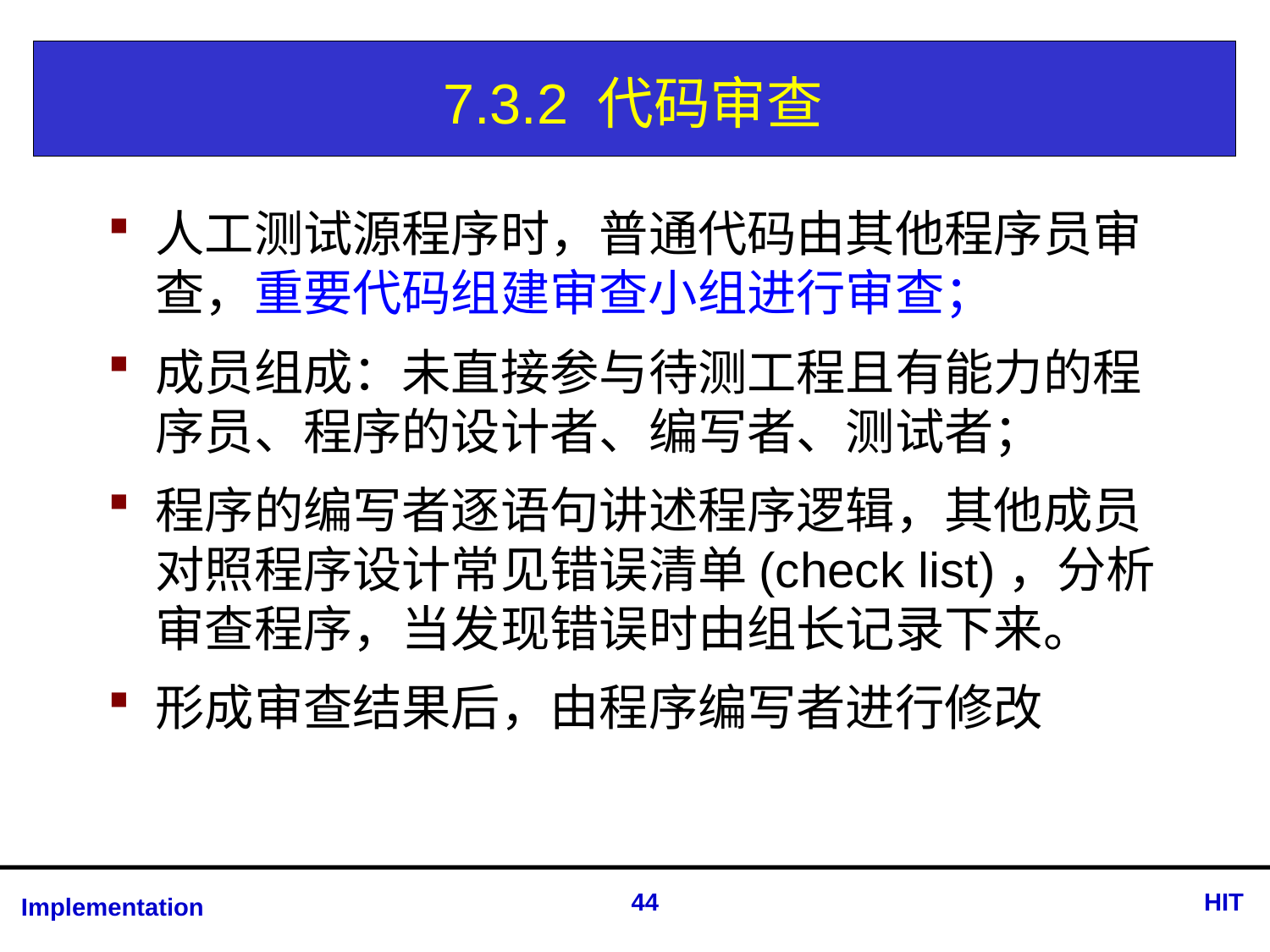

# 7.3.2 代码审查
人工测试源程序时，普通代码由其他程序员审查，重要代码组建审查小组进行审查；
成员组成：未直接参与待测工程且有能力的程序员、程序的设计者、编写者、测试者；
程序的编写者逐语句讲述程序逻辑，其他成员对照程序设计常见错误清单(check list)，分析审查程序，当发现错误时由组长记录下来。
形成审查结果后，由程序编写者进行修改